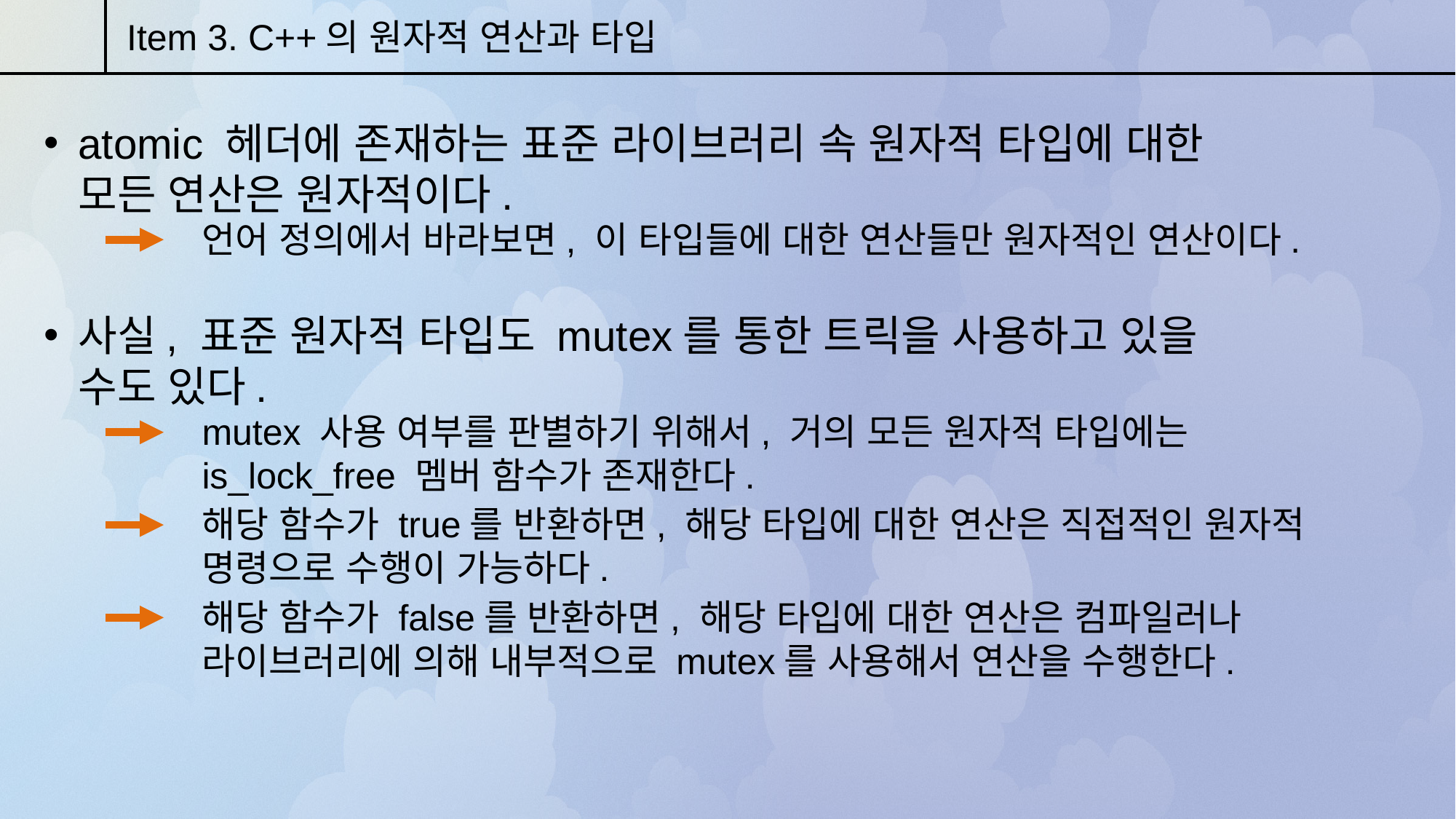

Item 3. C++의 원자적 연산과 타입
atomic 헤더에 존재하는 표준 라이브러리 속 원자적 타입에 대한 모든 연산은 원자적이다.
언어 정의에서 바라보면, 이 타입들에 대한 연산들만 원자적인 연산이다.
사실, 표준 원자적 타입도 mutex를 통한 트릭을 사용하고 있을 수도 있다.
mutex 사용 여부를 판별하기 위해서, 거의 모든 원자적 타입에는 is_lock_free 멤버 함수가 존재한다.
해당 함수가 true를 반환하면, 해당 타입에 대한 연산은 직접적인 원자적 명령으로 수행이 가능하다.
해당 함수가 false를 반환하면, 해당 타입에 대한 연산은 컴파일러나 라이브러리에 의해 내부적으로 mutex를 사용해서 연산을 수행한다.